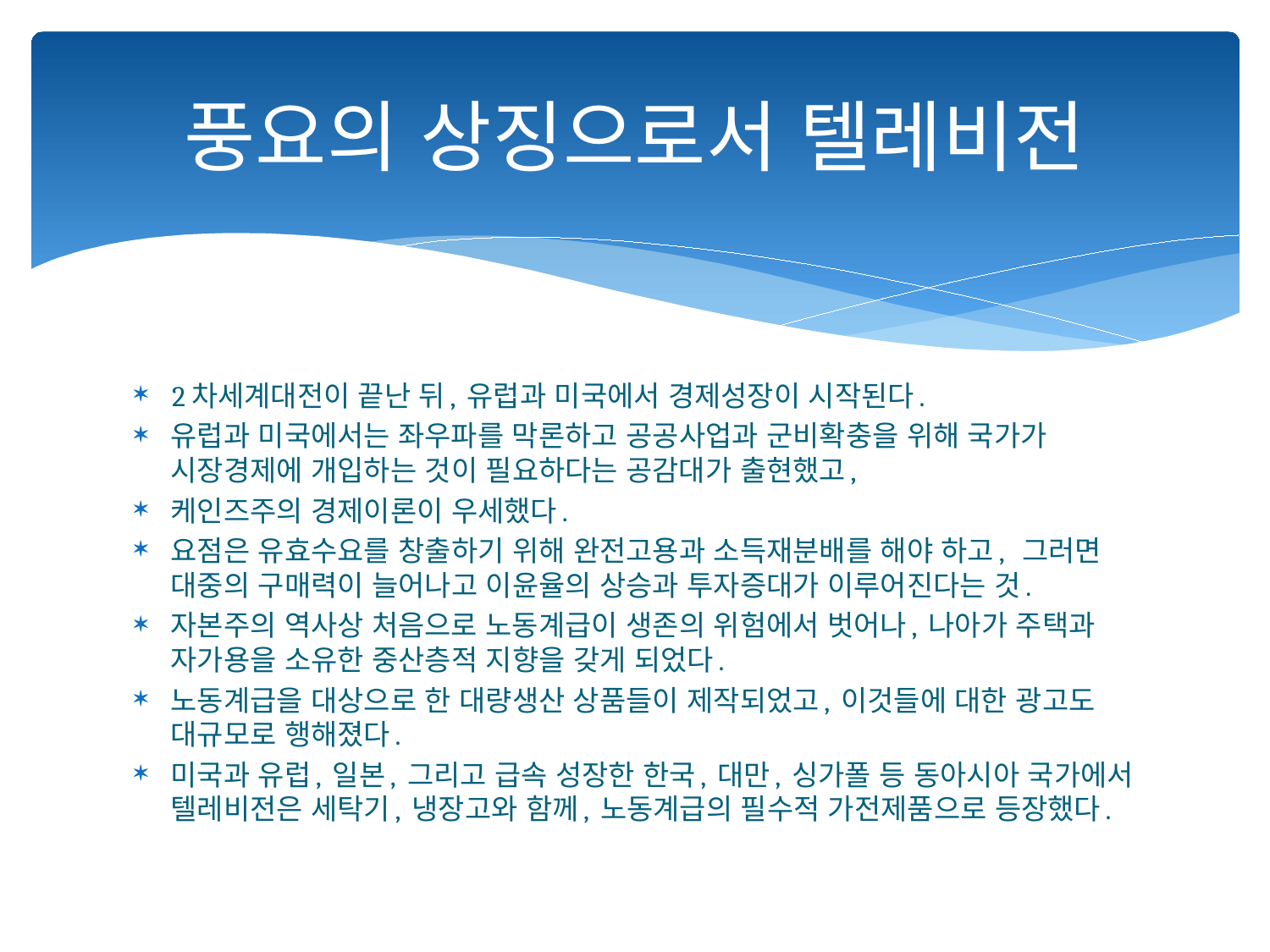

# 풍요의 상징으로서 텔레비전
2차세계대전이 끝난 뒤, 유럽과 미국에서 경제성장이 시작된다.
유럽과 미국에서는 좌우파를 막론하고 공공사업과 군비확충을 위해 국가가 시장경제에 개입하는 것이 필요하다는 공감대가 출현했고,
케인즈주의 경제이론이 우세했다.
요점은 유효수요를 창출하기 위해 완전고용과 소득재분배를 해야 하고,  그러면 대중의 구매력이 늘어나고 이윤율의 상승과 투자증대가 이루어진다는 것.
자본주의 역사상 처음으로 노동계급이 생존의 위험에서 벗어나, 나아가 주택과 자가용을 소유한 중산층적 지향을 갖게 되었다.
노동계급을 대상으로 한 대량생산 상품들이 제작되었고, 이것들에 대한 광고도 대규모로 행해졌다.
미국과 유럽, 일본, 그리고 급속 성장한 한국, 대만, 싱가폴 등 동아시아 국가에서 텔레비전은 세탁기, 냉장고와 함께, 노동계급의 필수적 가전제품으로 등장했다.